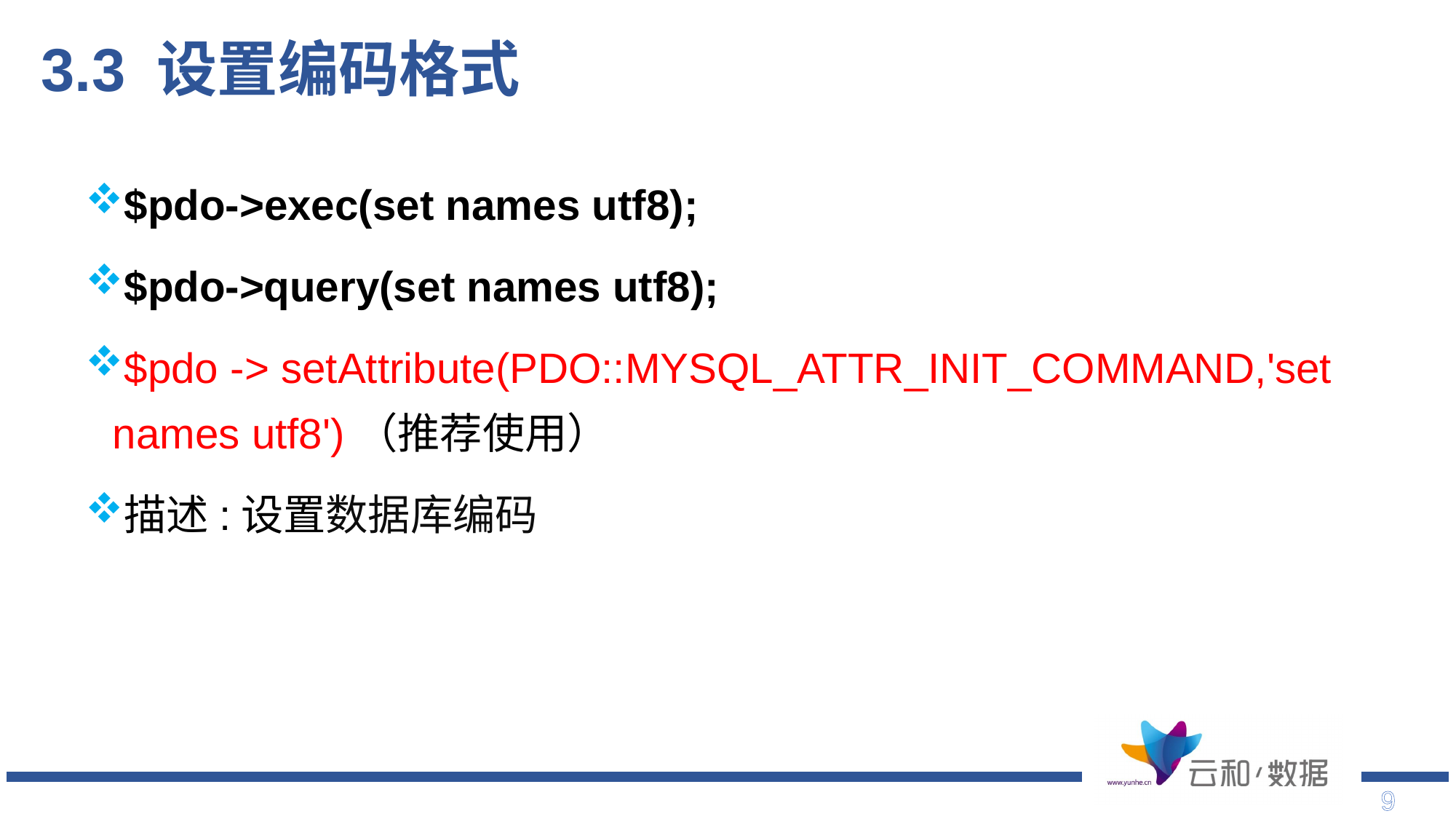

# 3.3 设置编码格式
$pdo->exec(set names utf8);
$pdo->query(set names utf8);
$pdo -> setAttribute(PDO::MYSQL_ATTR_INIT_COMMAND,'set names utf8')（推荐使用）
描述:设置数据库编码